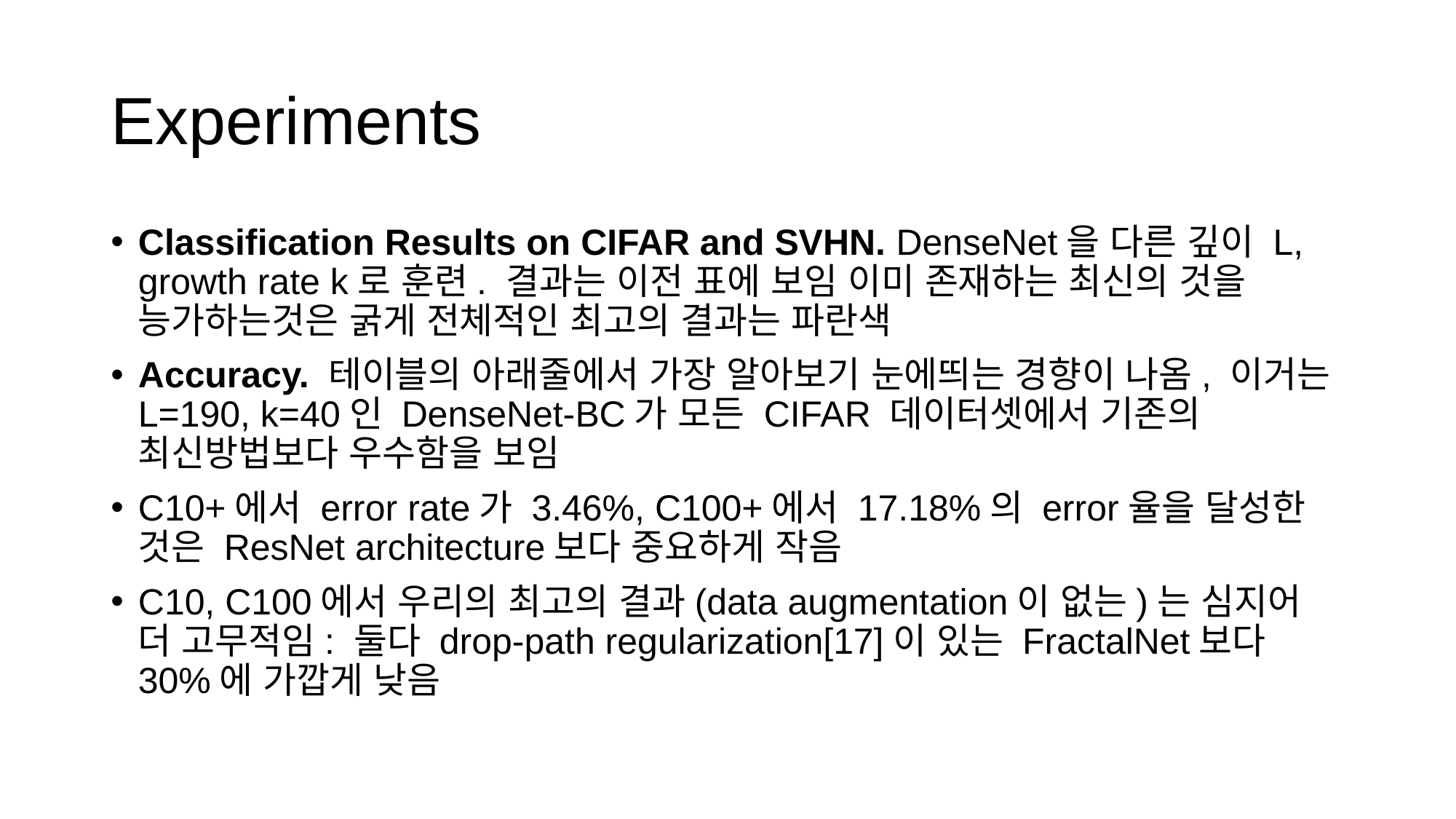

# Experiments
Classification Results on CIFAR and SVHN. DenseNet을 다른 깊이 L, growth rate k로 훈련. 결과는 이전 표에 보임 이미 존재하는 최신의 것을 능가하는것은 굵게 전체적인 최고의 결과는 파란색
Accuracy. 테이블의 아래줄에서 가장 알아보기 눈에띄는 경향이 나옴, 이거는 L=190, k=40인 DenseNet-BC가 모든 CIFAR 데이터셋에서 기존의 최신방법보다 우수함을 보임
C10+에서 error rate가 3.46%, C100+에서 17.18%의 error율을 달성한 것은 ResNet architecture보다 중요하게 작음
C10, C100에서 우리의 최고의 결과(data augmentation이 없는)는 심지어 더 고무적임: 둘다 drop-path regularization[17]이 있는 FractalNet보다 30%에 가깝게 낮음